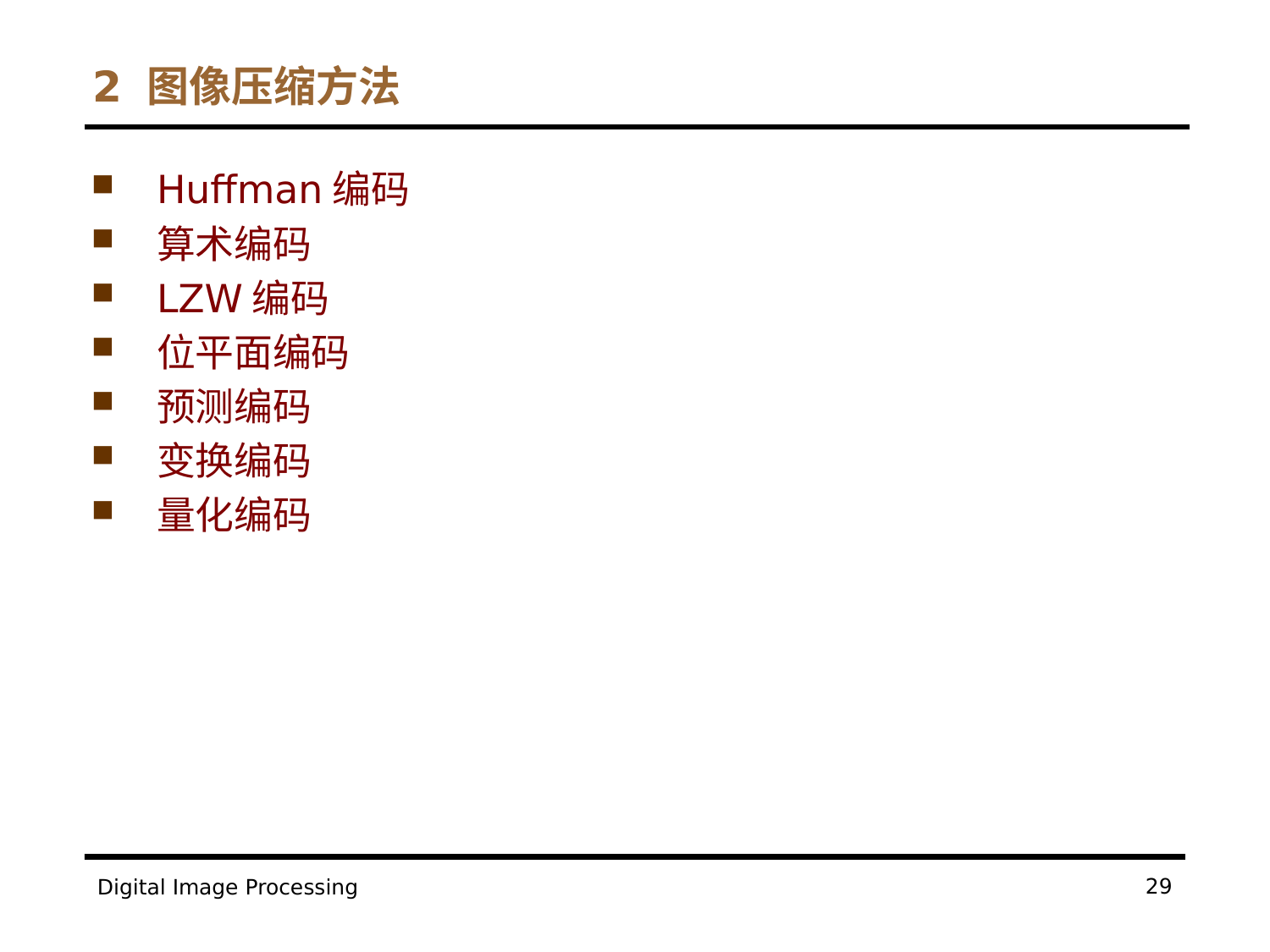

# 2 图像压缩方法
Huffman编码
算术编码
LZW编码
位平面编码
预测编码
变换编码
量化编码

29
Digital Image Processing